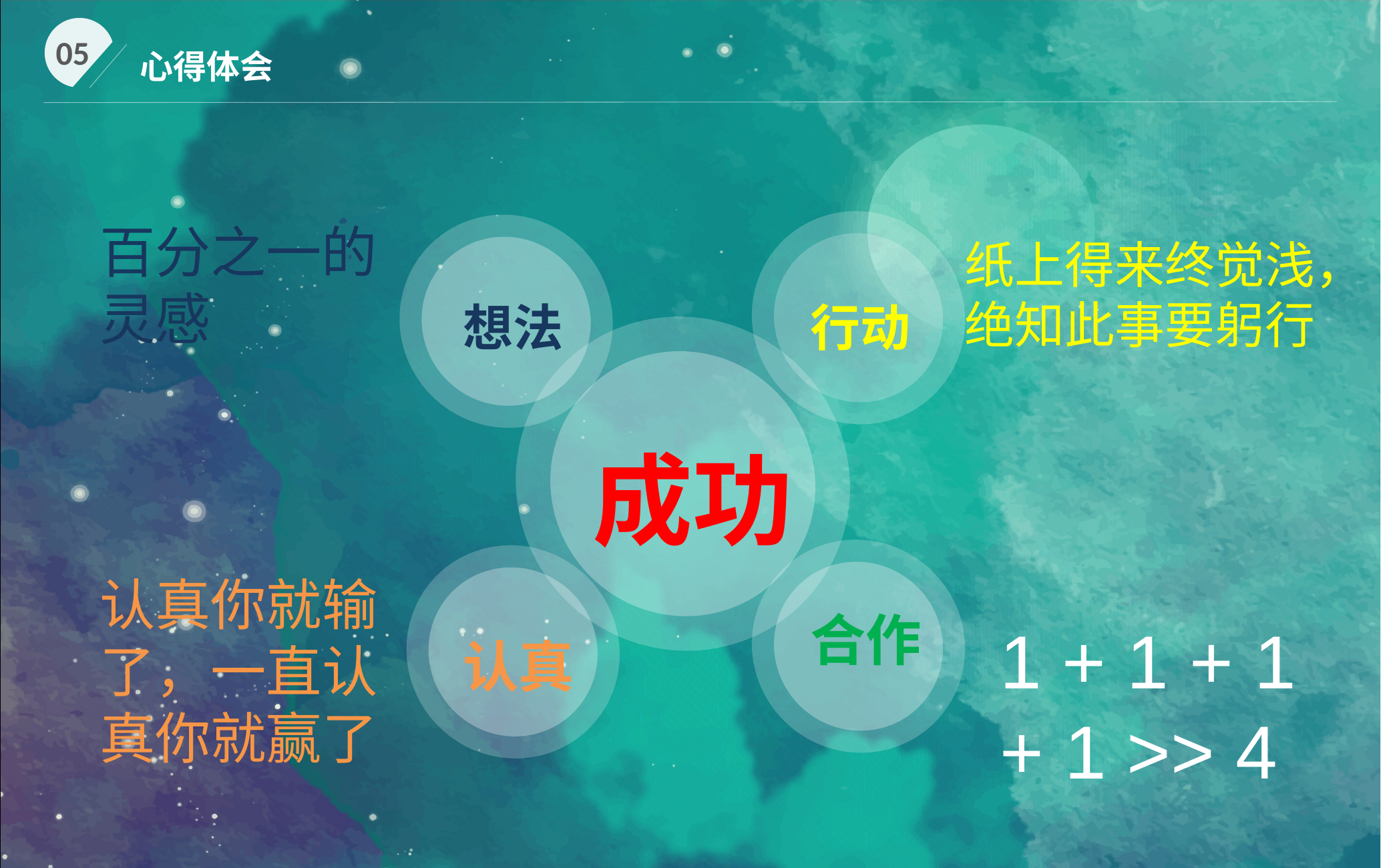

05
心得体会

百分之一的灵感

纸上得来终觉浅，绝知此事要躬行

想法
行动
成功
合作
认真

认真你就输了，一直认真你就赢了

1 + 1 + 1 + 1 >> 4